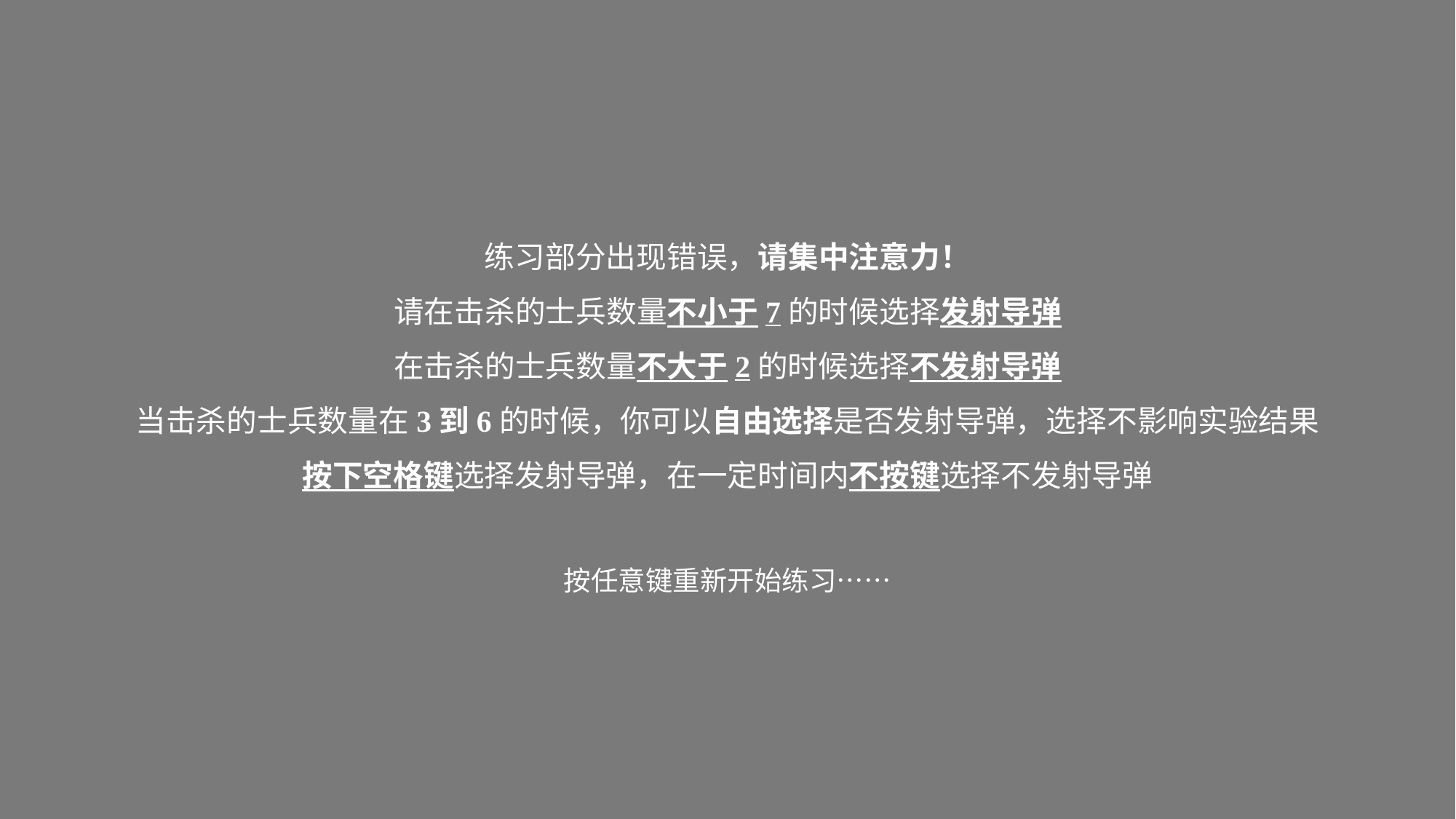

练习部分出现错误，请集中注意力！
请在击杀的士兵数量不小于7的时候选择发射导弹
在击杀的士兵数量不大于2的时候选择不发射导弹
当击杀的士兵数量在3到6的时候，你可以自由选择是否发射导弹，选择不影响实验结果
按下空格键选择发射导弹，在一定时间内不按键选择不发射导弹

按任意键重新开始练习……